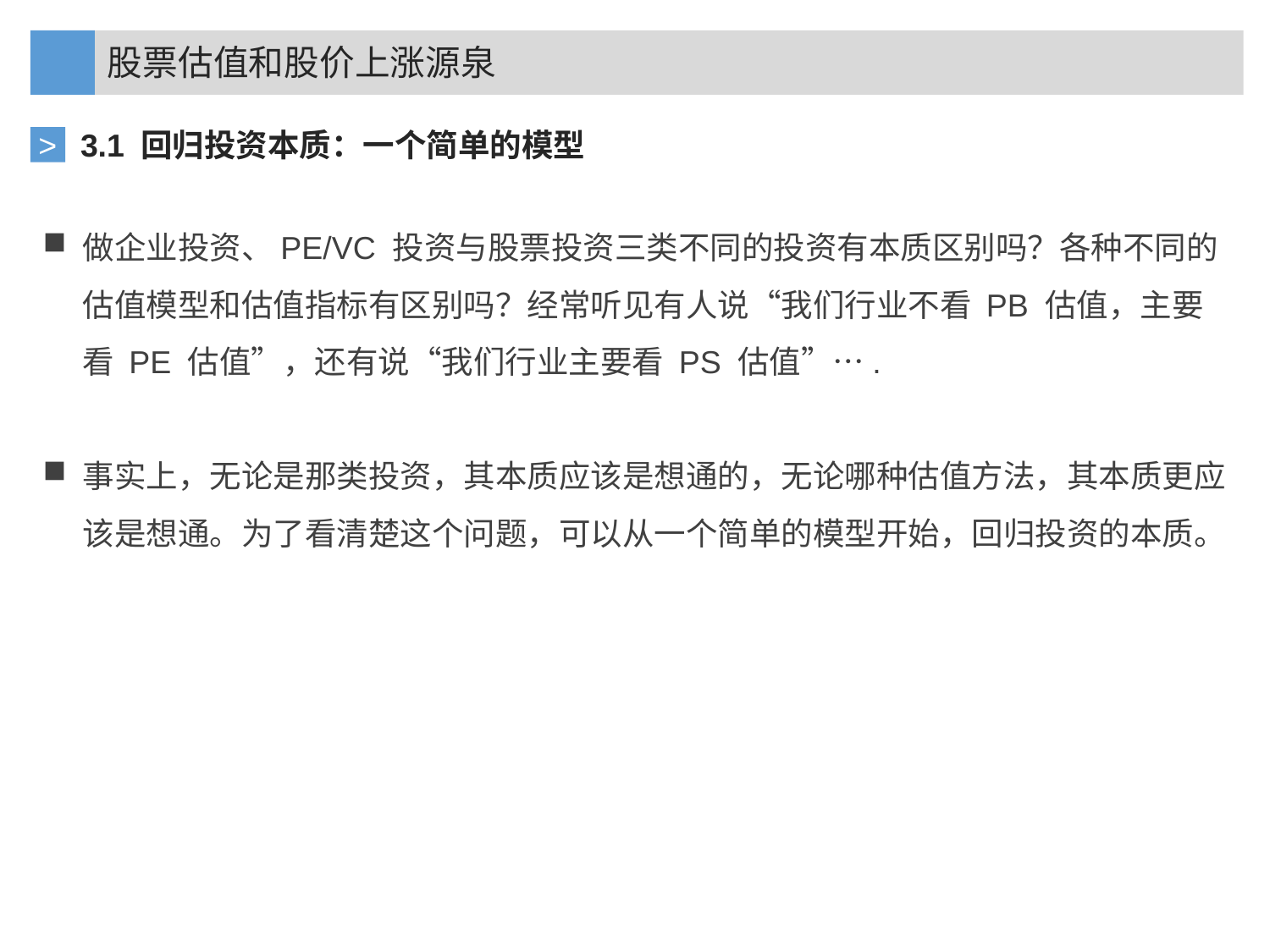

股票估值和股价上涨源泉
3.1 回归投资本质：一个简单的模型
>
做企业投资、PE/VC 投资与股票投资三类不同的投资有本质区别吗？各种不同的估值模型和估值指标有区别吗？经常听见有人说“我们行业不看 PB 估值，主要看 PE 估值”，还有说“我们行业主要看 PS 估值”….

事实上，无论是那类投资，其本质应该是想通的，无论哪种估值方法，其本质更应该是想通。为了看清楚这个问题，可以从一个简单的模型开始，回归投资的本质。